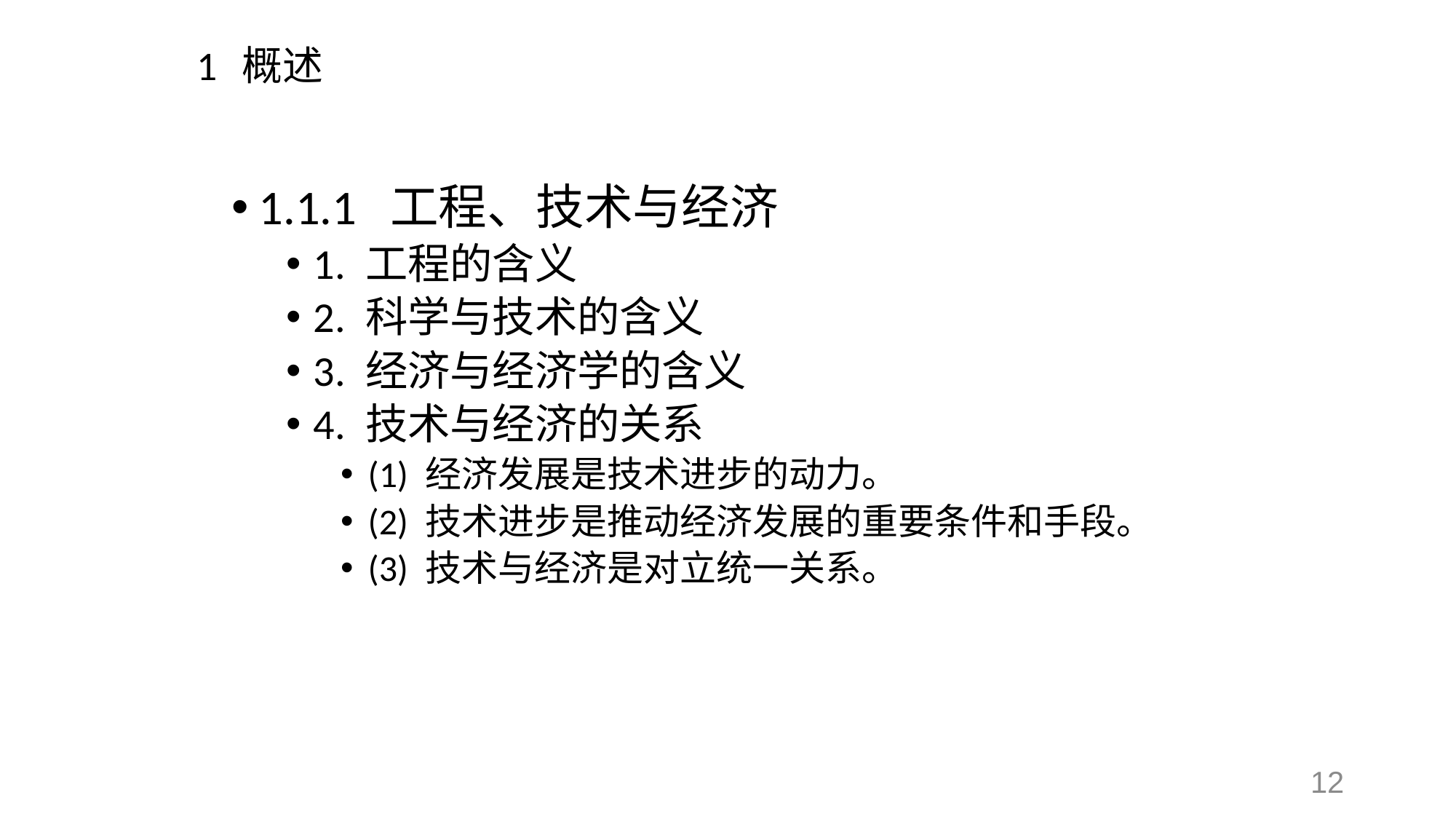

# 1  概述
1.1.1  工程、技术与经济
1. 工程的含义
2. 科学与技术的含义
3. 经济与经济学的含义
4. 技术与经济的关系
(1) 经济发展是技术进步的动力。
(2) 技术进步是推动经济发展的重要条件和手段。
(3) 技术与经济是对立统一关系。

12